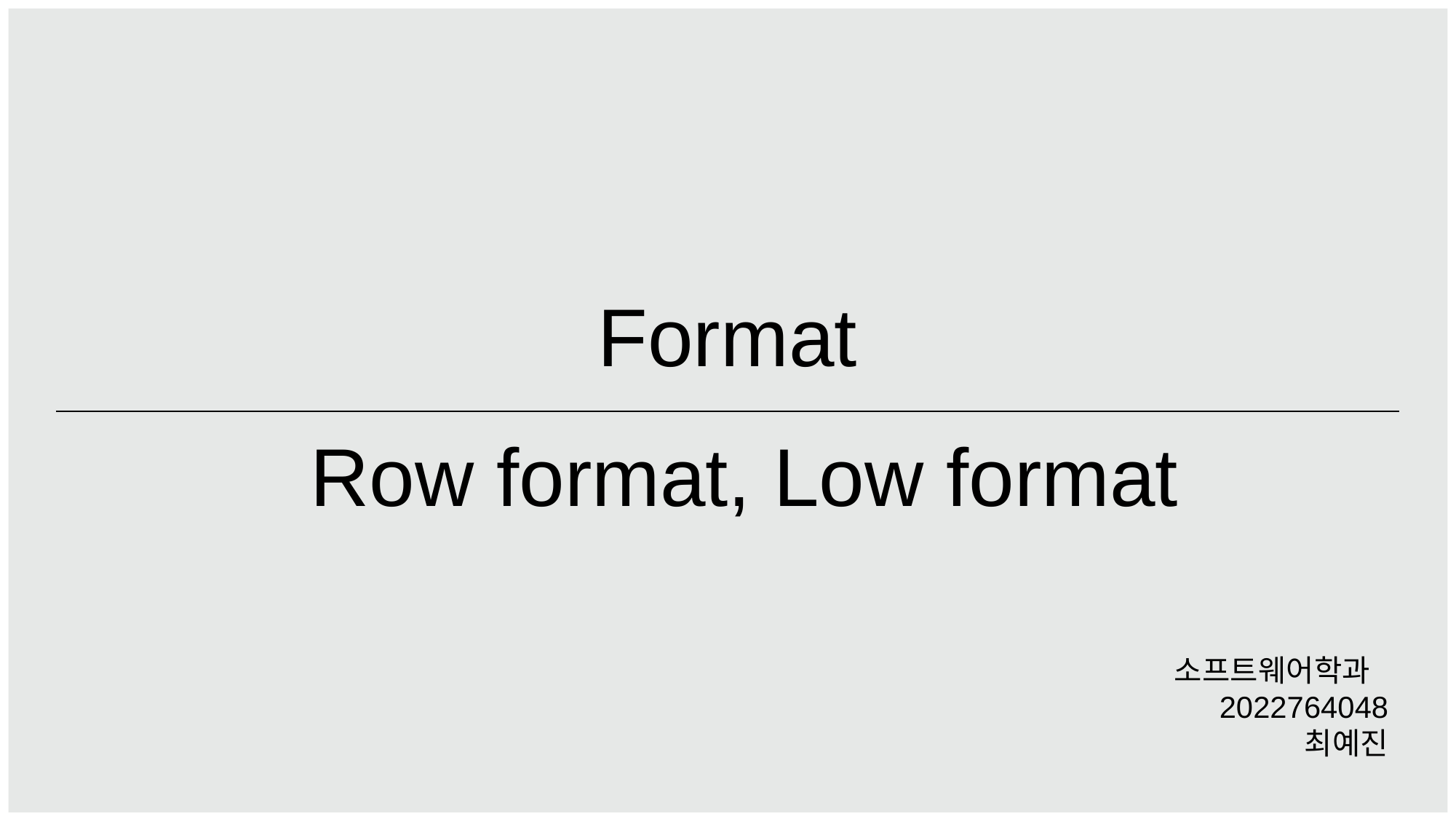

YOUR TITLE HERE
Ver. 01
Format
Row format, Low format
소프트웨어학과
2022764048
최예진